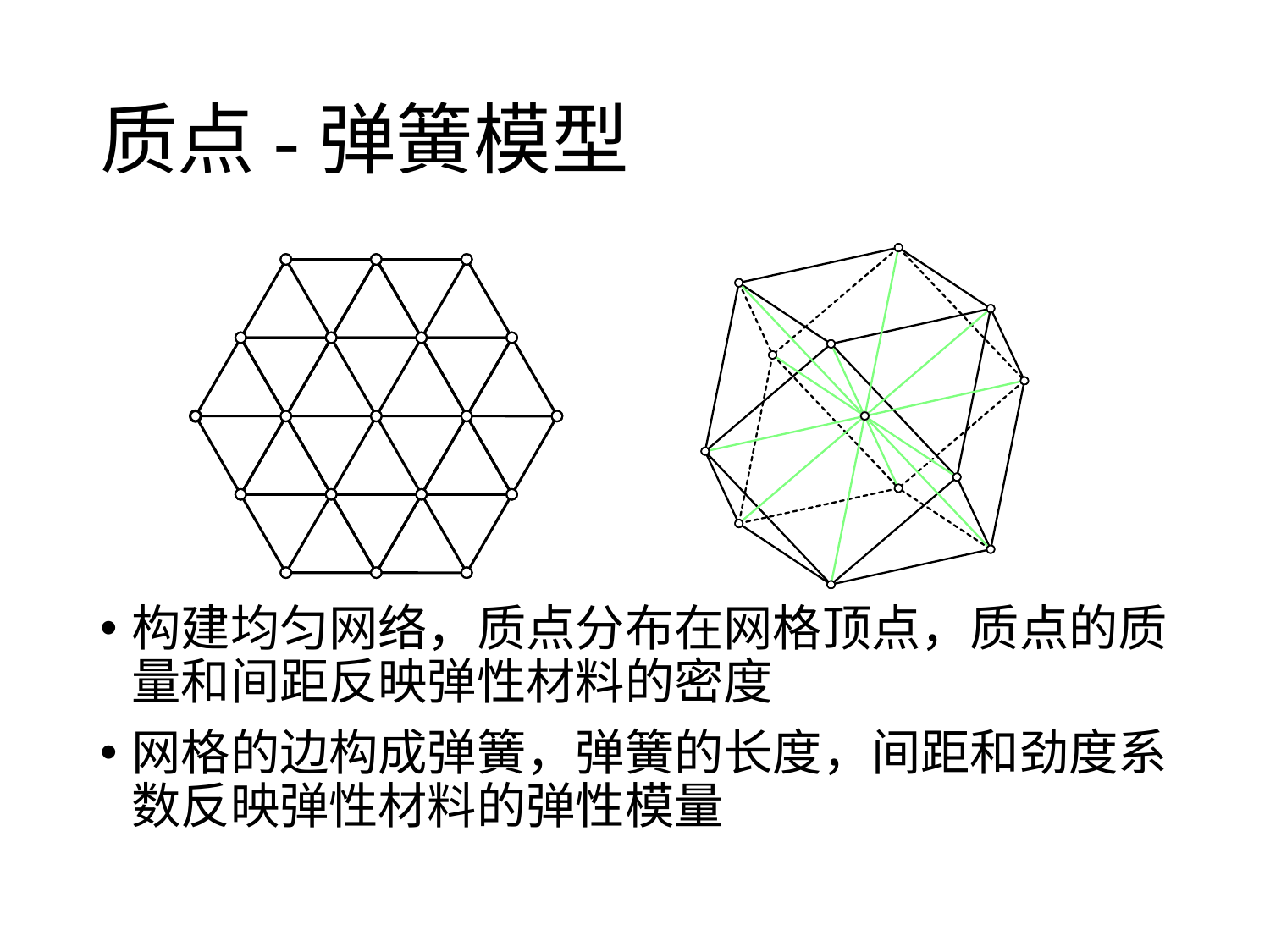

# 质点-弹簧模型

构建均匀网络，质点分布在网格顶点，质点的质量和间距反映弹性材料的密度
网格的边构成弹簧，弹簧的长度，间距和劲度系数反映弹性材料的弹性模量